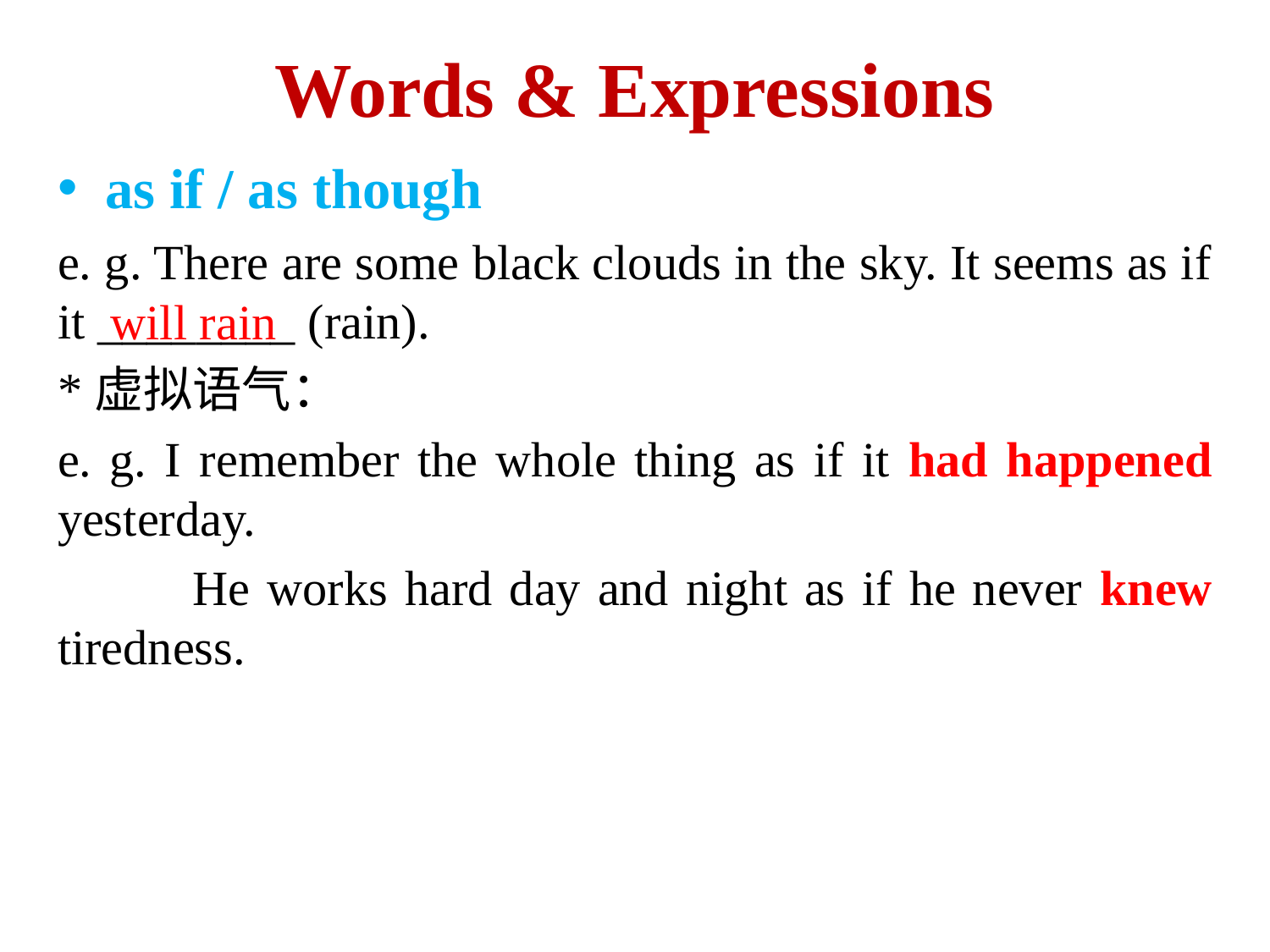

# Words & Expressions
as if / as though
e. g. There are some black clouds in the sky. It seems as if it ________ (rain).
*虚拟语气：
e. g. I remember the whole thing as if it had happened yesterday.
        He works hard day and night as if he never knew tiredness.

will rain